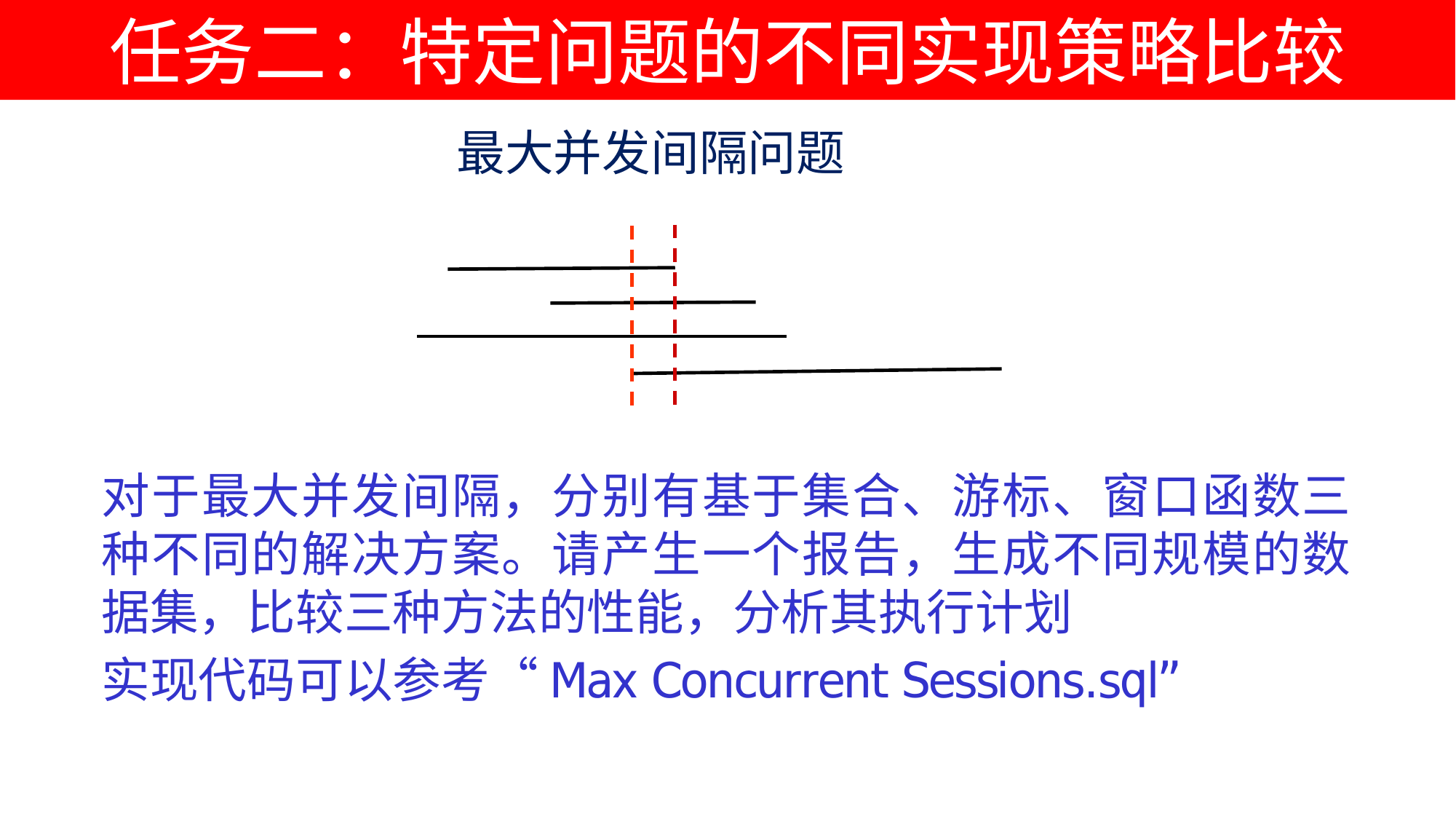

# 任务二：特定问题的不同实现策略比较
最大并发间隔问题
对于最大并发间隔，分别有基于集合、游标、窗口函数三种不同的解决方案。请产生一个报告，生成不同规模的数据集，比较三种方法的性能，分析其执行计划
实现代码可以参考“Max Concurrent Sessions.sql”